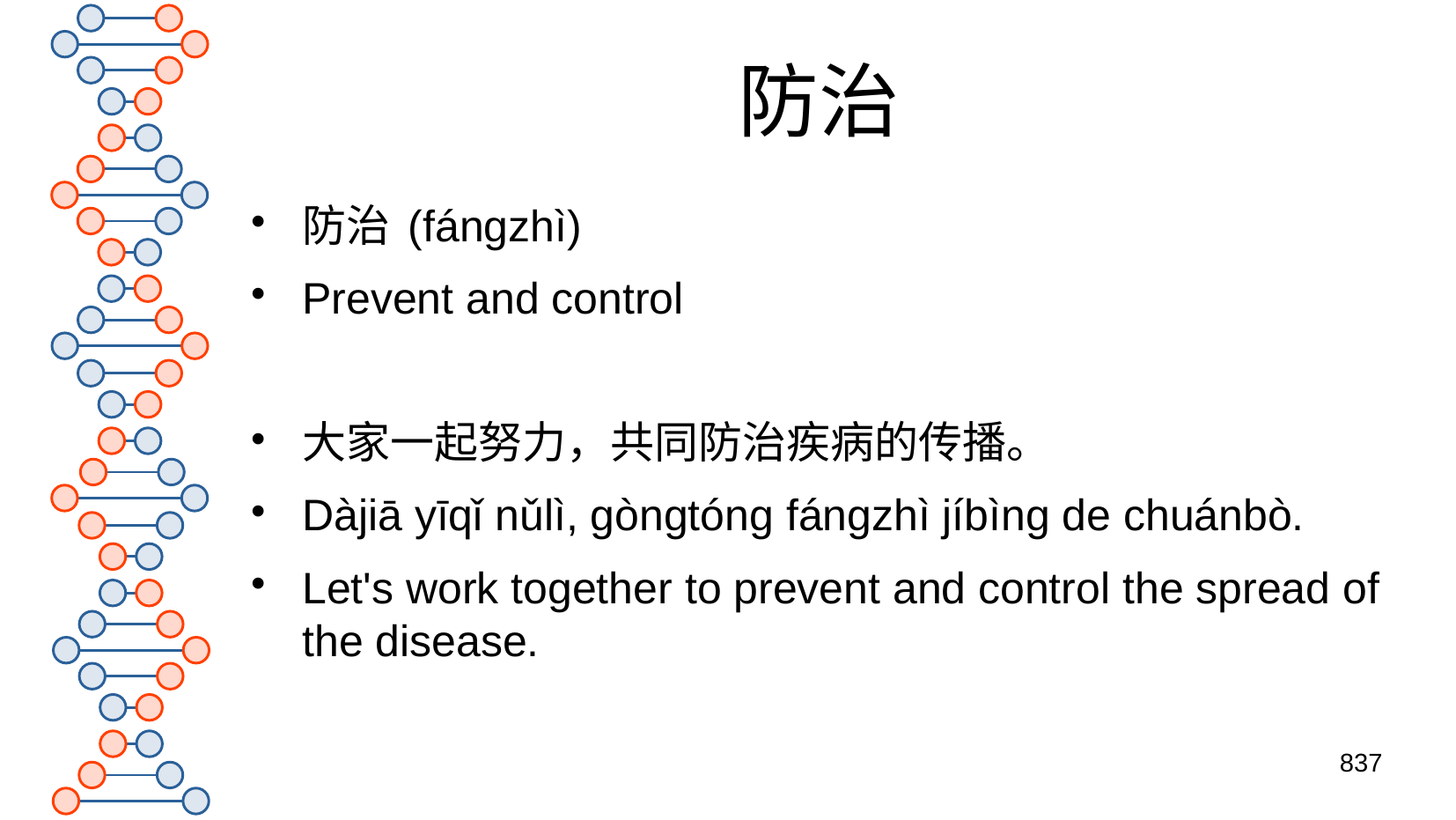

# 防治
防治 (fángzhì)
Prevent and control

大家一起努力，共同防治疾病的传播。
Dàjiā yīqǐ nǔlì, gòngtóng fángzhì jíbìng de chuánbò.
Let's work together to prevent and control the spread of the disease.

837